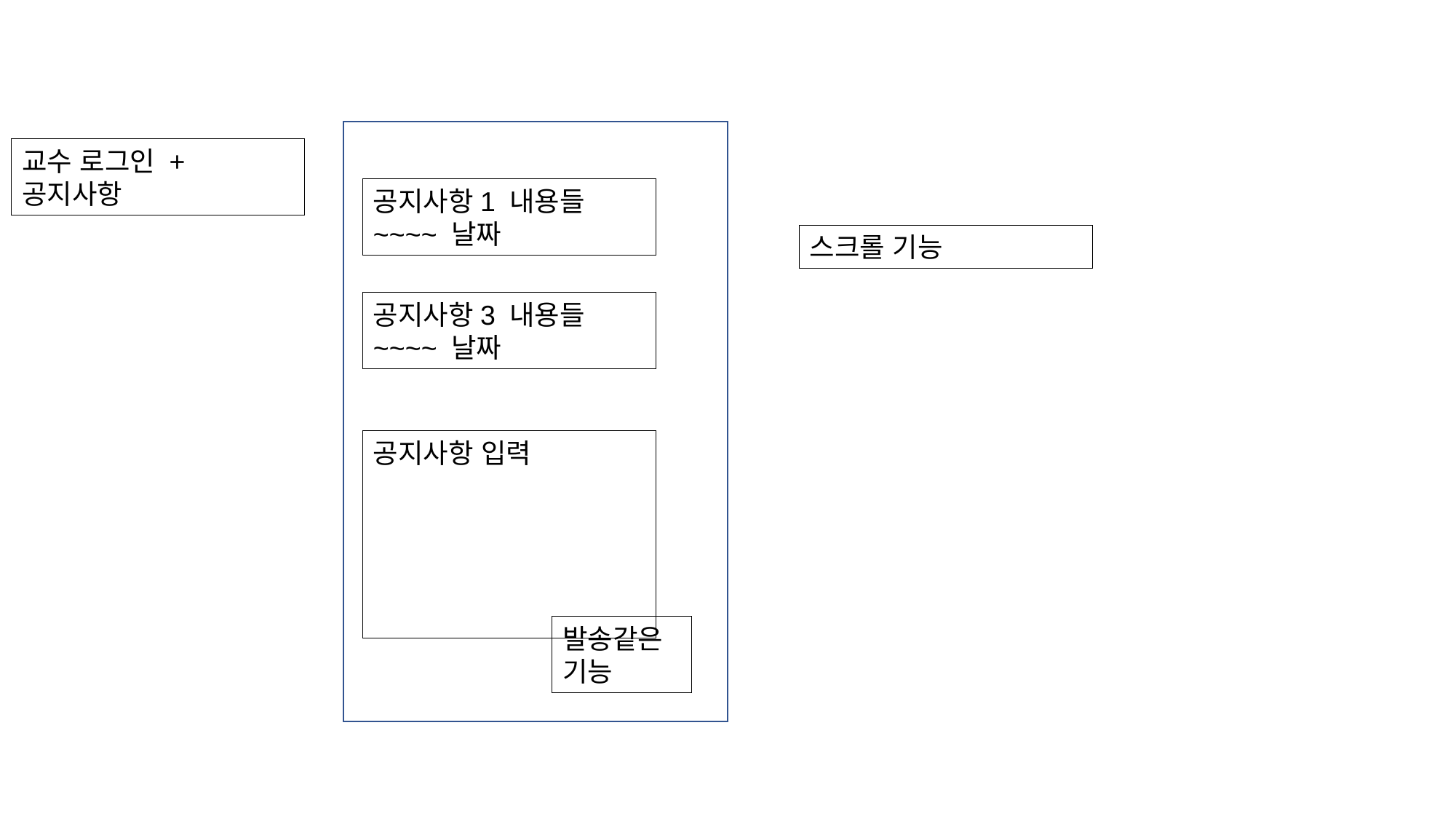

교수 로그인 + 공지사항
공지사항1 내용들~~~~ 날짜
스크롤 기능
공지사항3 내용들~~~~ 날짜
공지사항 입력

발송같은 기능